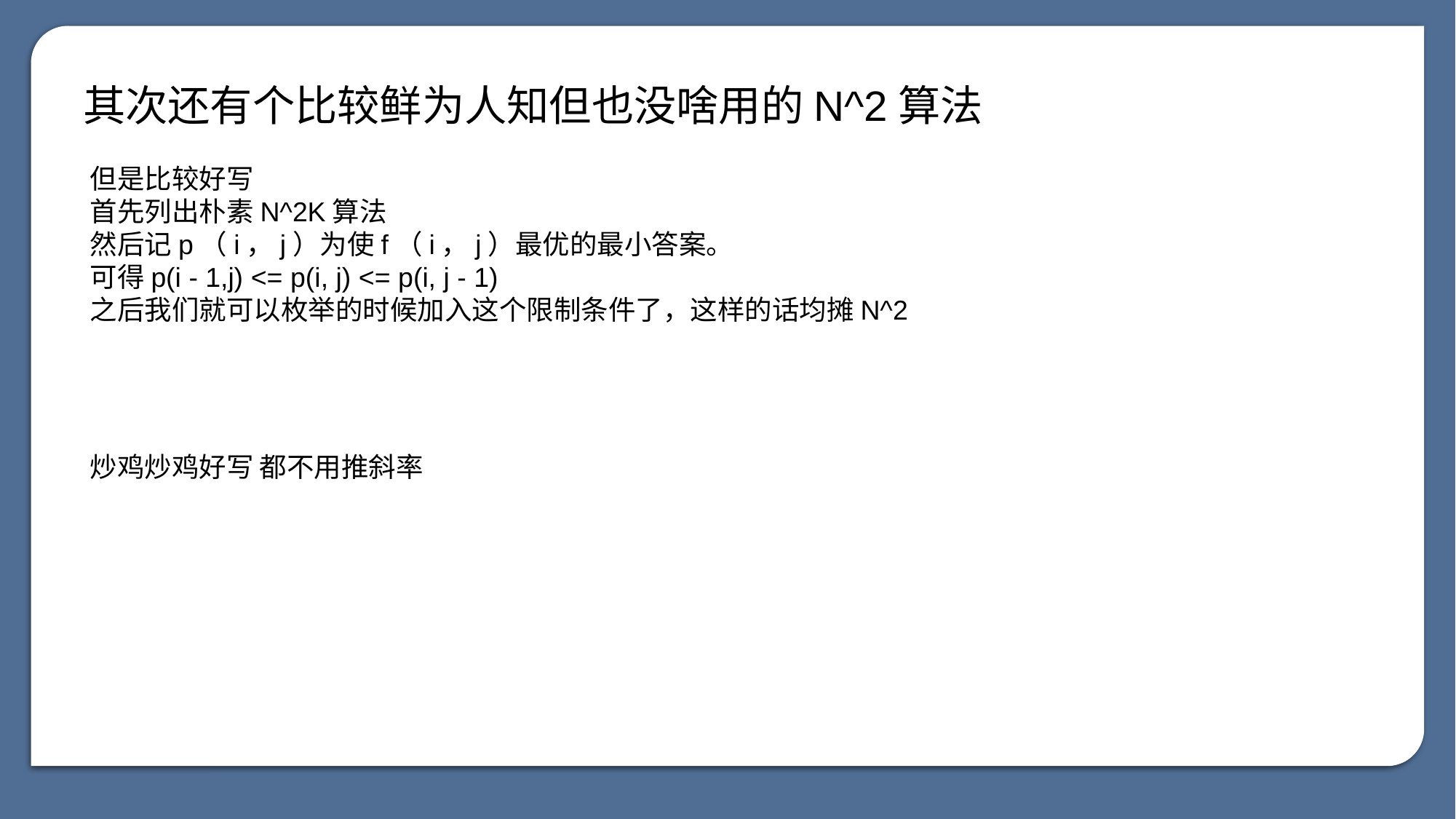

其次还有个比较鲜为人知但也没啥用的N^2算法
但是比较好写
首先列出朴素N^2K算法
然后记p（i，j）为使f（i，j）最优的最小答案。
可得p(i - 1,j) <= p(i, j) <= p(i, j - 1)
之后我们就可以枚举的时候加入这个限制条件了，这样的话均摊N^2
炒鸡炒鸡好写 都不用推斜率